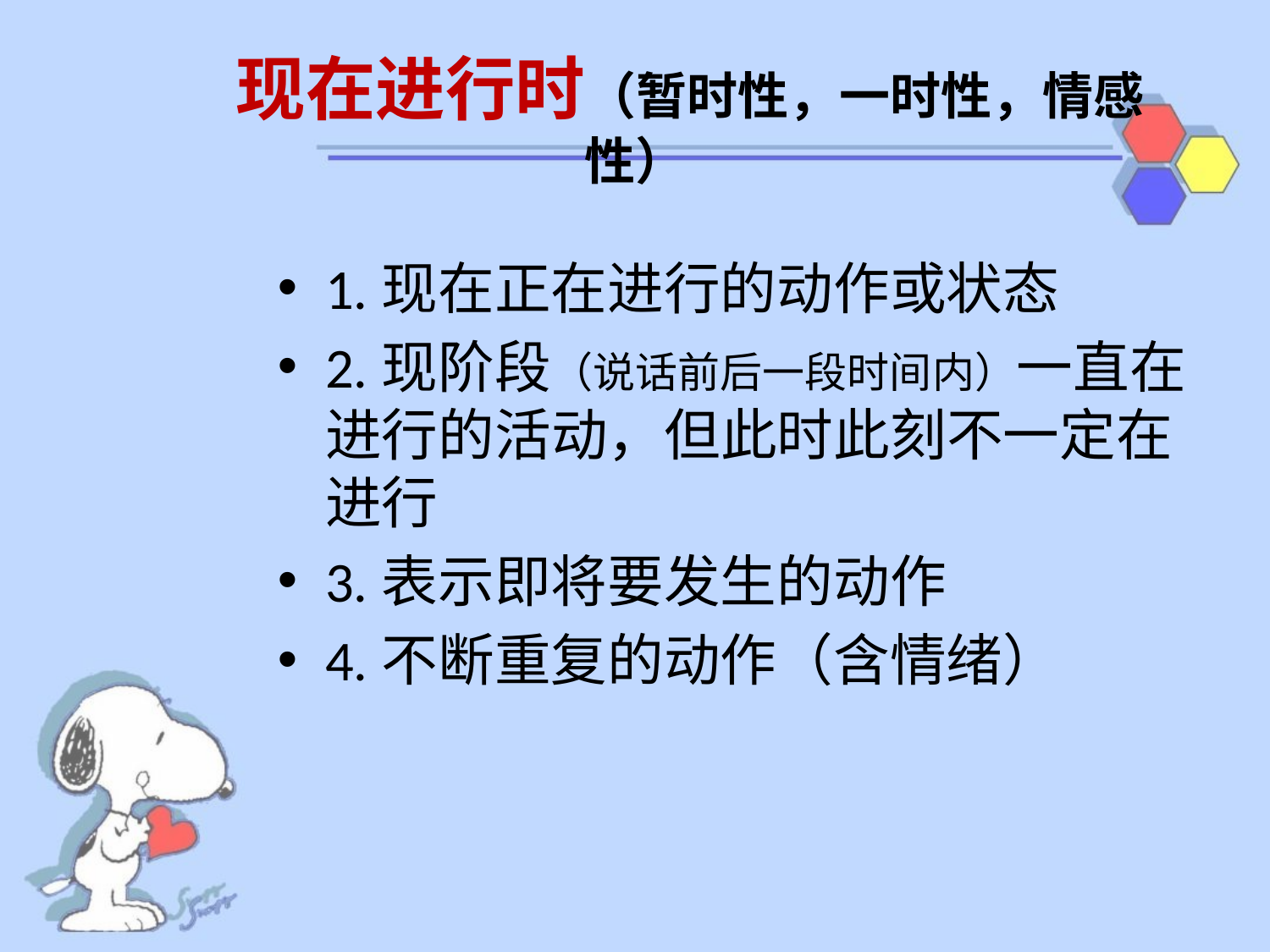

# 现在进行时（暂时性，一时性，情感性）
1.现在正在进行的动作或状态
2.现阶段（说话前后一段时间内）一直在进行的活动，但此时此刻不一定在进行
3.表示即将要发生的动作
4.不断重复的动作（含情绪）